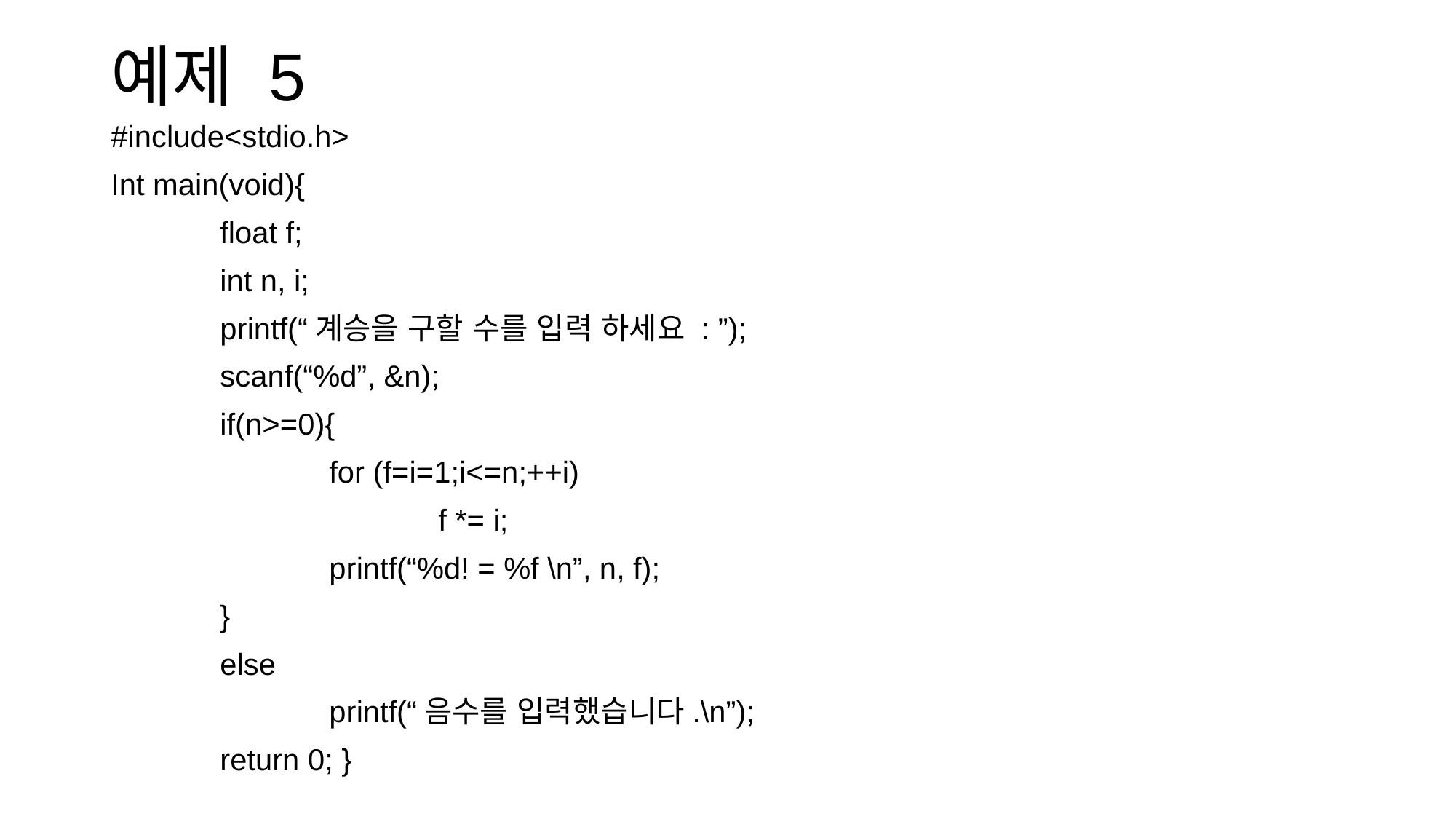

# 예제 5
#include<stdio.h>
Int main(void){
	float f;
	int n, i;
	printf(“계승을 구할 수를 입력 하세요 : ”);
	scanf(“%d”, &n);
	if(n>=0){
		for (f=i=1;i<=n;++i)
			f *= i;
		printf(“%d! = %f \n”, n, f);
	}
	else
		printf(“음수를 입력했습니다.\n”);
	return 0; }